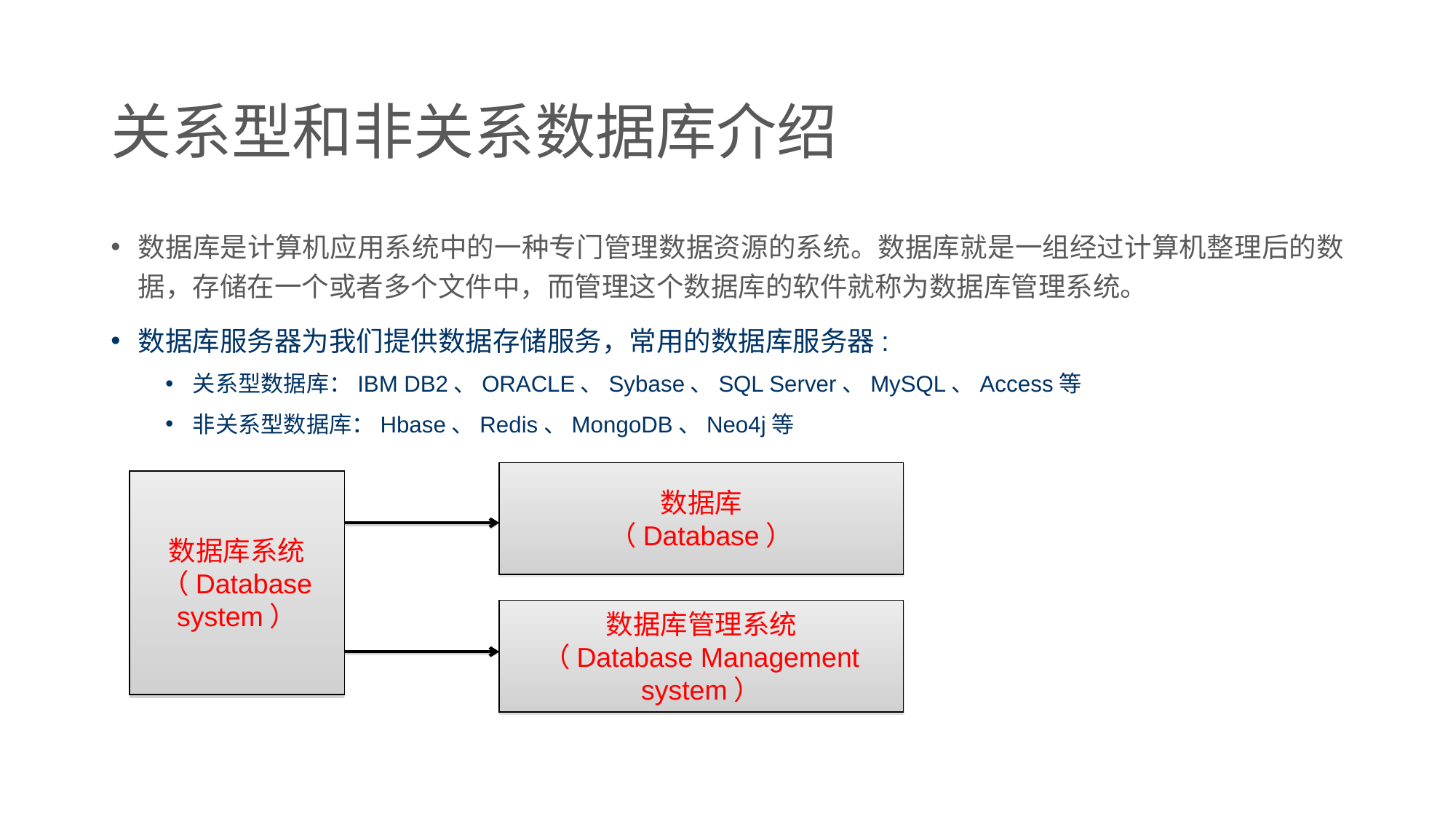

# 关系型和非关系数据库介绍
数据库是计算机应用系统中的一种专门管理数据资源的系统。数据库就是一组经过计算机整理后的数据，存储在一个或者多个文件中，而管理这个数据库的软件就称为数据库管理系统。
数据库服务器为我们提供数据存储服务，常用的数据库服务器:
关系型数据库：IBM DB2、ORACLE、Sybase、SQL Server、MySQL、Access等
非关系型数据库：Hbase、Redis、MongoDB、Neo4j等

数据库
（Database）
数据库系统
（Database system）
数据库管理系统
（Database Management system）